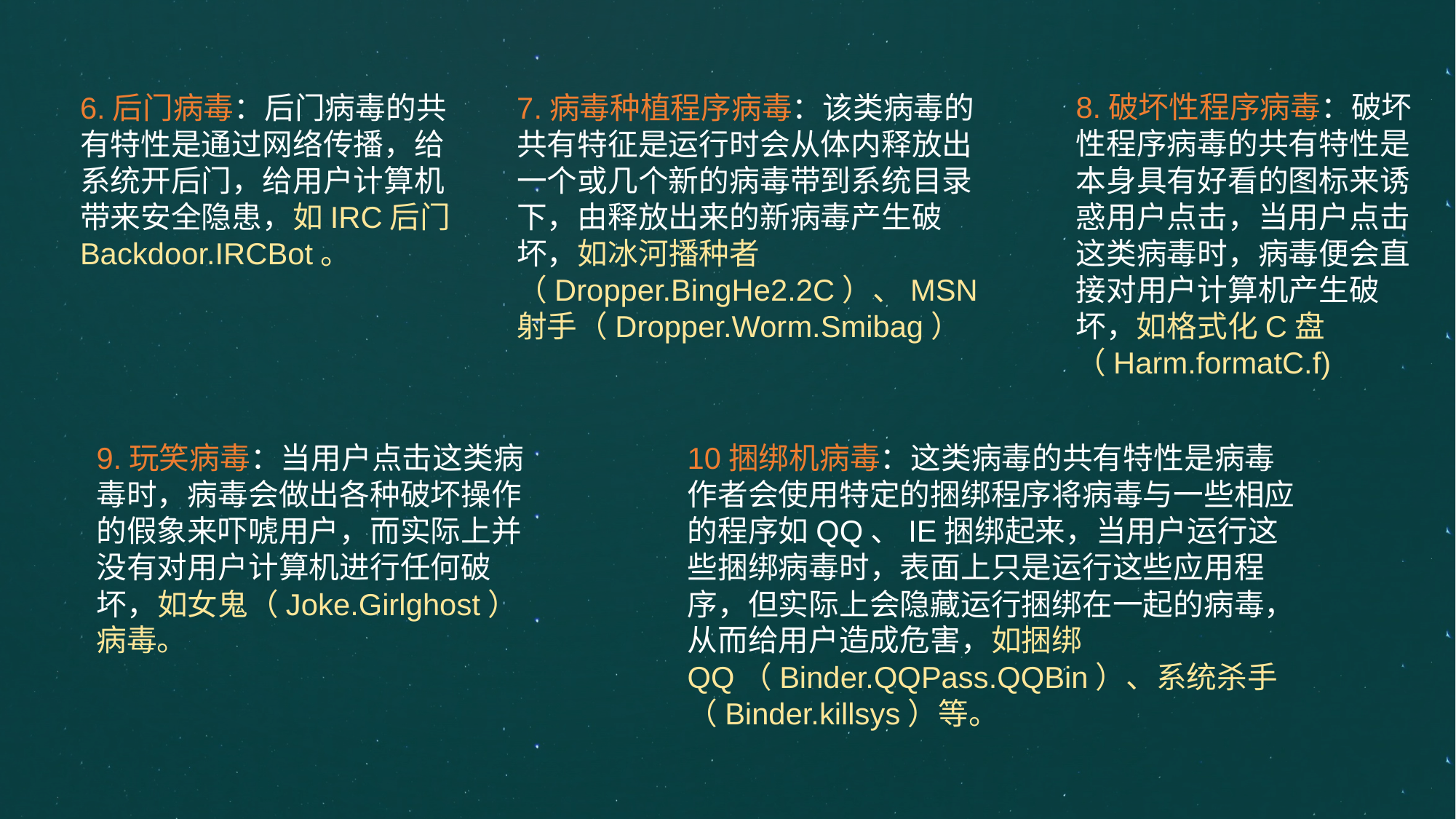

6.后门病毒：后门病毒的共有特性是通过网络传播，给系统开后门，给用户计算机带来安全隐患，如IRC后门Backdoor.IRCBot。
7.病毒种植程序病毒：该类病毒的共有特征是运行时会从体内释放出一个或几个新的病毒带到系统目录下，由释放出来的新病毒产生破坏，如冰河播种者（Dropper.BingHe2.2C）、MSN射手（Dropper.Worm.Smibag）
8.破坏性程序病毒：破坏性程序病毒的共有特性是本身具有好看的图标来诱惑用户点击，当用户点击这类病毒时，病毒便会直接对用户计算机产生破坏，如格式化C盘（Harm.formatC.f)

9.玩笑病毒：当用户点击这类病毒时，病毒会做出各种破坏操作的假象来吓唬用户，而实际上并没有对用户计算机进行任何破坏，如女鬼（Joke.Girlghost）病毒。
10捆绑机病毒：这类病毒的共有特性是病毒作者会使用特定的捆绑程序将病毒与一些相应的程序如QQ、IE捆绑起来，当用户运行这些捆绑病毒时，表面上只是运行这些应用程序，但实际上会隐藏运行捆绑在一起的病毒，从而给用户造成危害，如捆绑QQ（Binder.QQPass.QQBin）、系统杀手（Binder.killsys）等。